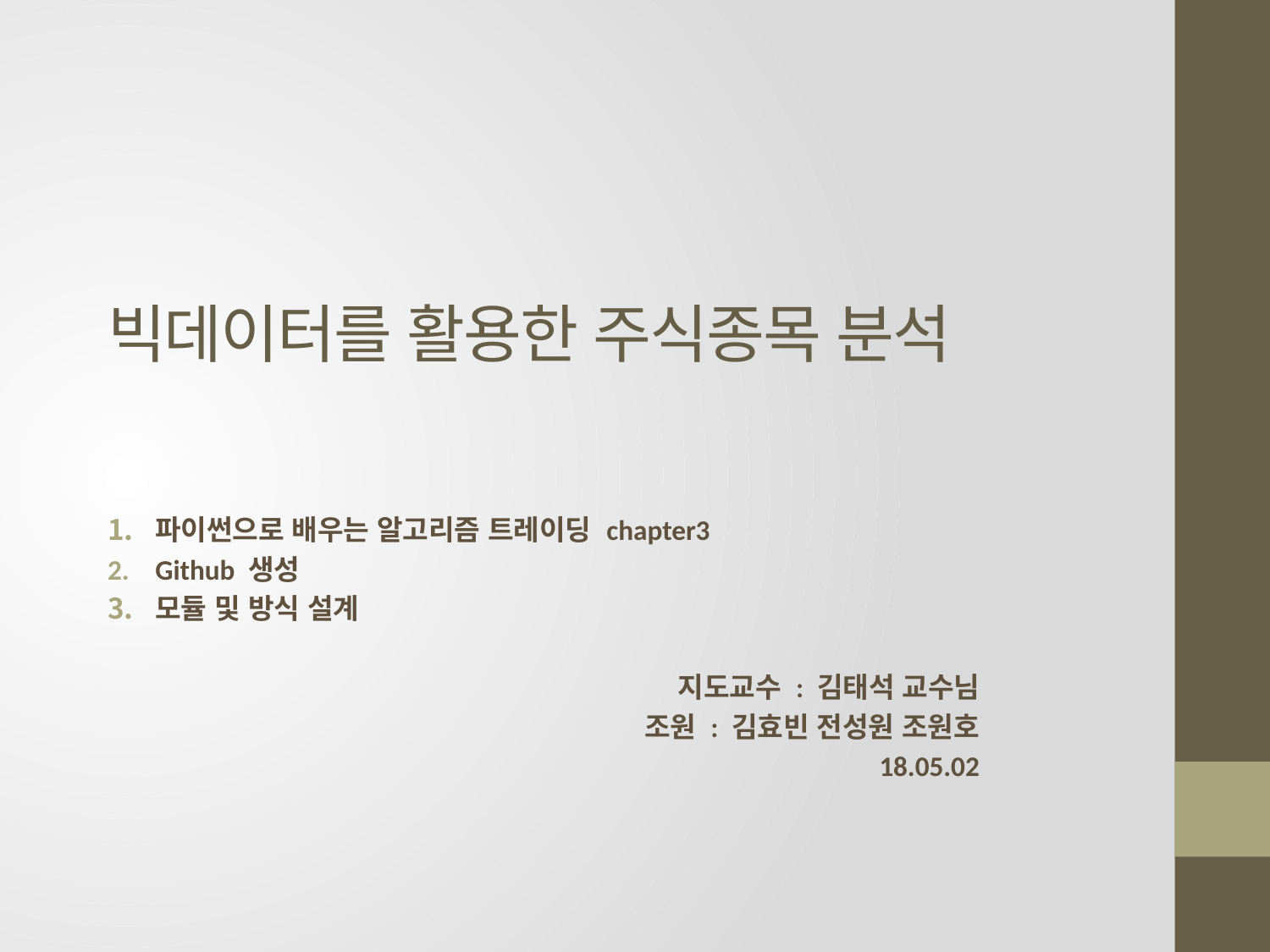

# 빅데이터를 활용한 주식종목 분석
파이썬으로 배우는 알고리즘 트레이딩 chapter3
Github 생성
모듈 및 방식 설계

지도교수 : 김태석 교수님
조원 : 김효빈 전성원 조원호
18.05.02